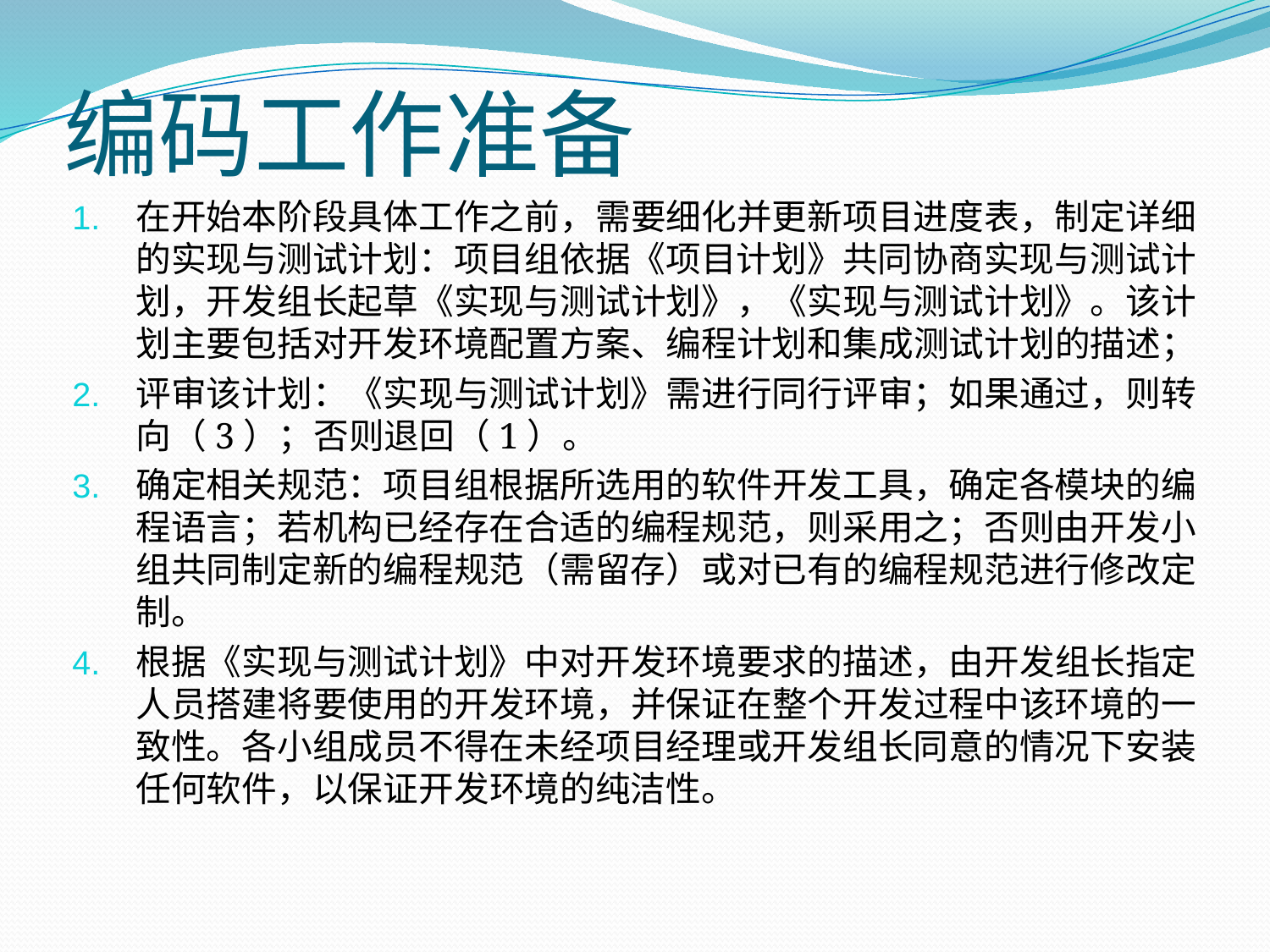

# 编码工作准备
在开始本阶段具体工作之前，需要细化并更新项目进度表，制定详细的实现与测试计划：项目组依据《项目计划》共同协商实现与测试计划，开发组长起草《实现与测试计划》，《实现与测试计划》。该计划主要包括对开发环境配置方案、编程计划和集成测试计划的描述；
评审该计划：《实现与测试计划》需进行同行评审；如果通过，则转向（3）；否则退回（1）。
确定相关规范：项目组根据所选用的软件开发工具，确定各模块的编程语言；若机构已经存在合适的编程规范，则采用之；否则由开发小组共同制定新的编程规范（需留存）或对已有的编程规范进行修改定制。
根据《实现与测试计划》中对开发环境要求的描述，由开发组长指定人员搭建将要使用的开发环境，并保证在整个开发过程中该环境的一致性。各小组成员不得在未经项目经理或开发组长同意的情况下安装任何软件，以保证开发环境的纯洁性。